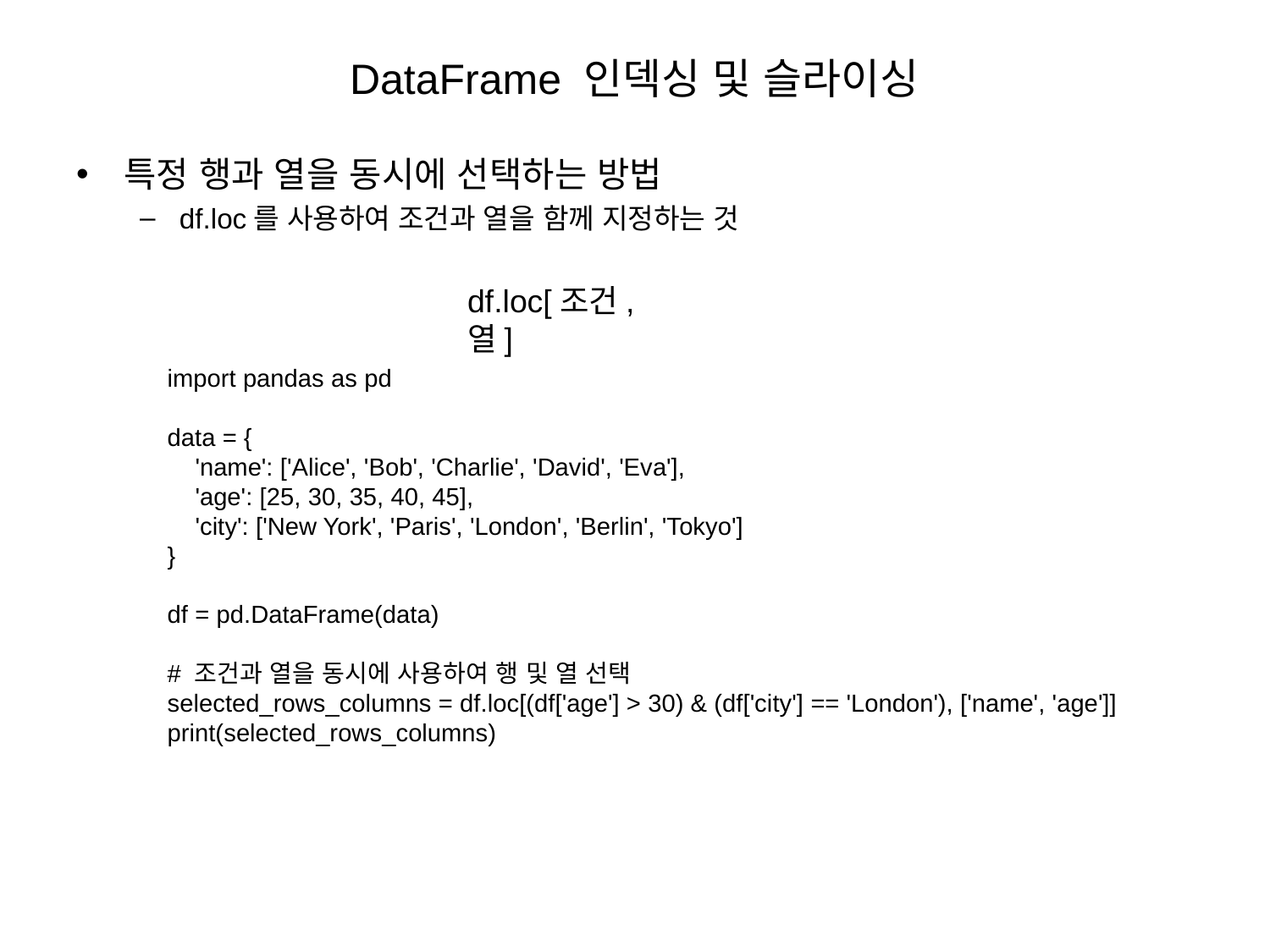

# DataFrame 인덱싱 및 슬라이싱
특정 행과 열을 동시에 선택하는 방법
df.loc를 사용하여 조건과 열을 함께 지정하는 것

df.loc[조건, 열]
import pandas as pd

data = {
    'name': ['Alice', 'Bob', 'Charlie', 'David', 'Eva'],
    'age': [25, 30, 35, 40, 45],
    'city': ['New York', 'Paris', 'London', 'Berlin', 'Tokyo']
}

df = pd.DataFrame(data)

# 조건과 열을 동시에 사용하여 행 및 열 선택
selected_rows_columns = df.loc[(df['age'] > 30) & (df['city'] == 'London'), ['name', 'age']]
print(selected_rows_columns)